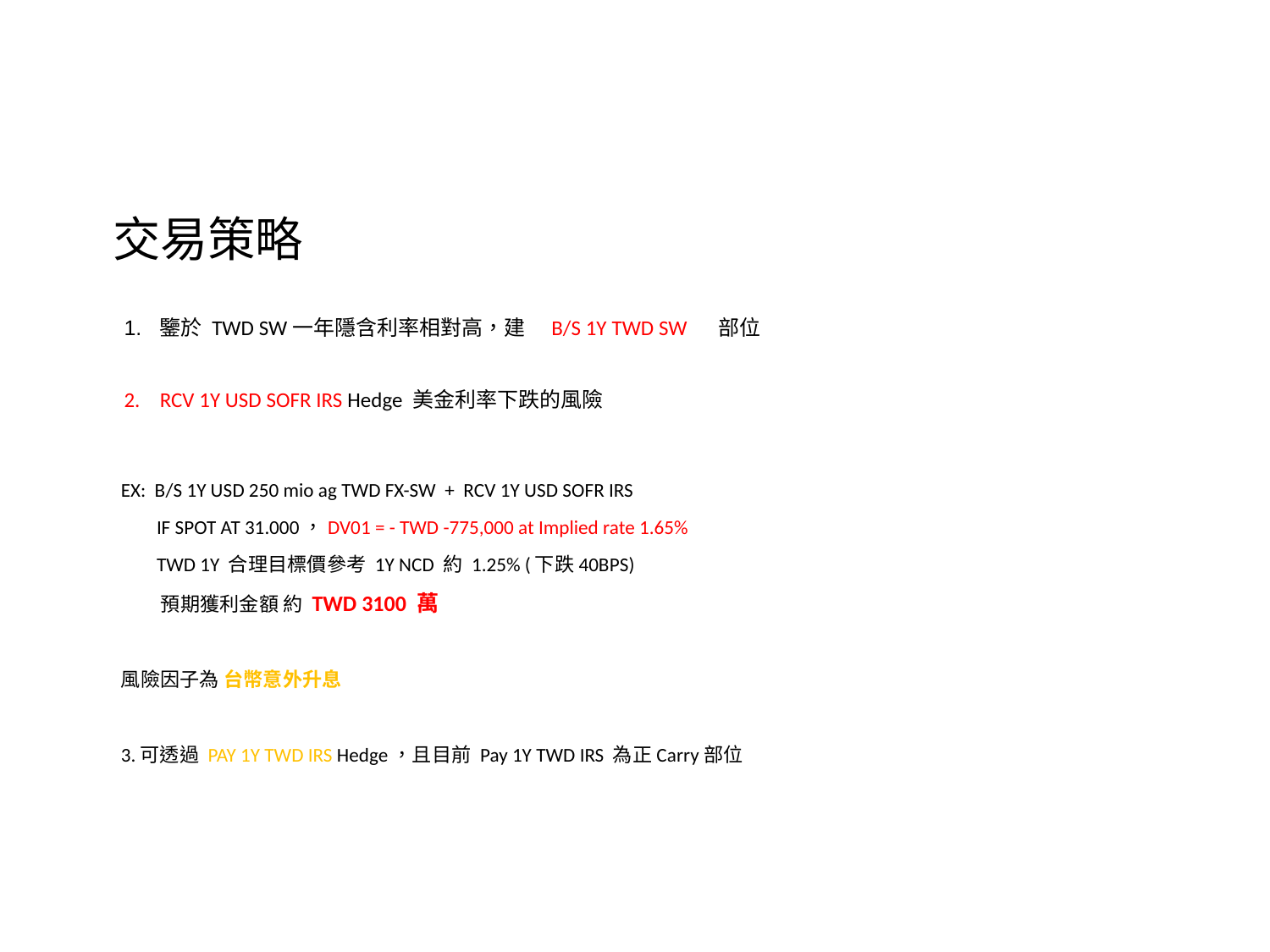

交易策略
鑒於 TWD SW一年隱含利率相對高，建　B/S 1Y TWD SW 　部位

RCV 1Y USD SOFR IRS Hedge 美金利率下跌的風險
EX:  B/S 1Y USD 250 mio ag TWD FX-SW  +  RCV 1Y USD SOFR IRS
        IF SPOT AT 31.000，DV01 = - TWD -775,000 at Implied rate 1.65%
        TWD 1Y 合理目標價參考 1Y NCD 約 1.25% (下跌40BPS)
        預期獲利金額 約 TWD 3100 萬

風險因子為 台幣意外升息

3.可透過 PAY 1Y TWD IRS Hedge，且目前 Pay 1Y TWD IRS 為正Carry部位